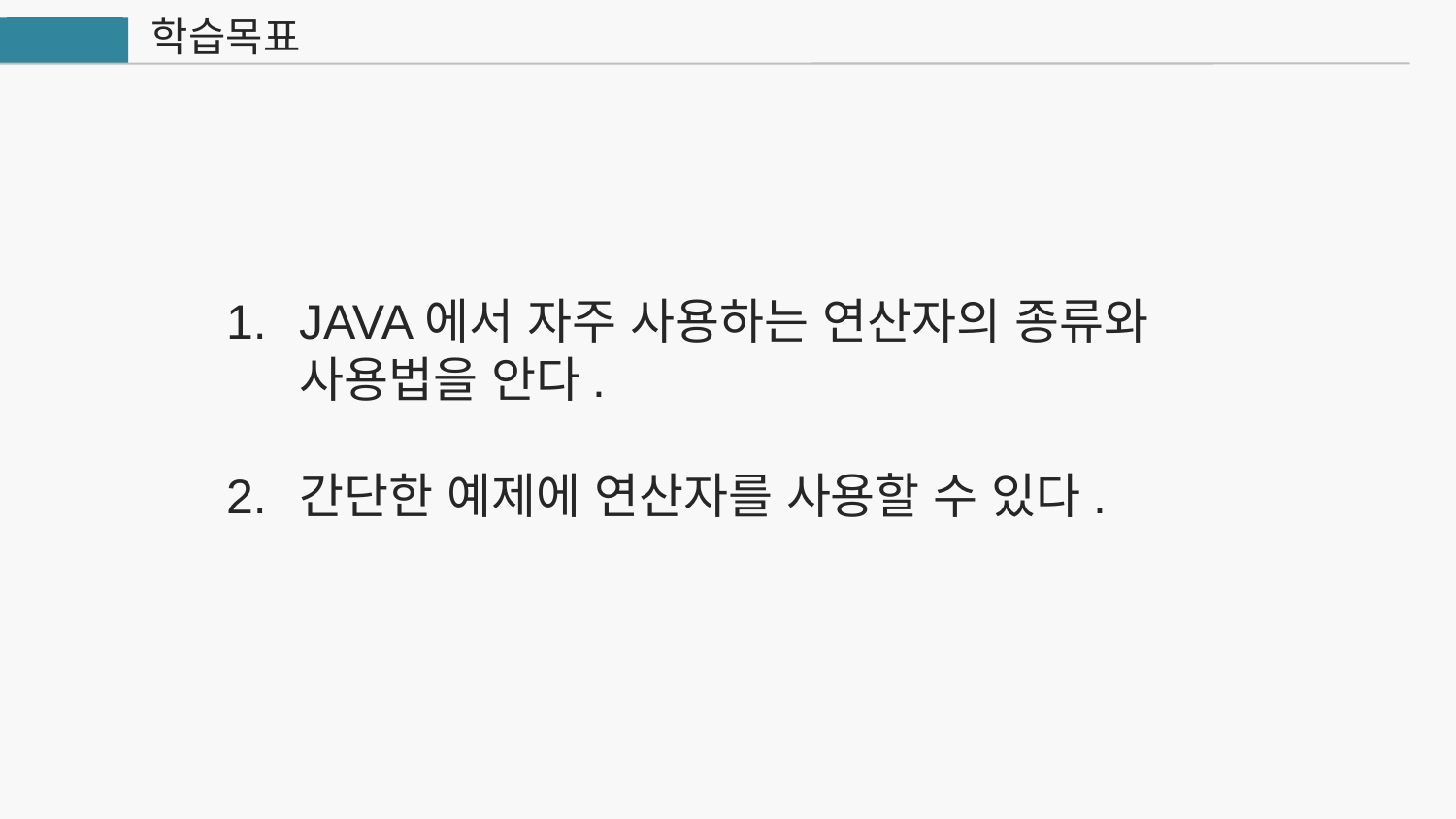

학습목표

연산자
JAVA에서 자주 사용하는 연산자의 종류와
사용법을 안다.

간단한 예제에 연산자를 사용할 수 있다.